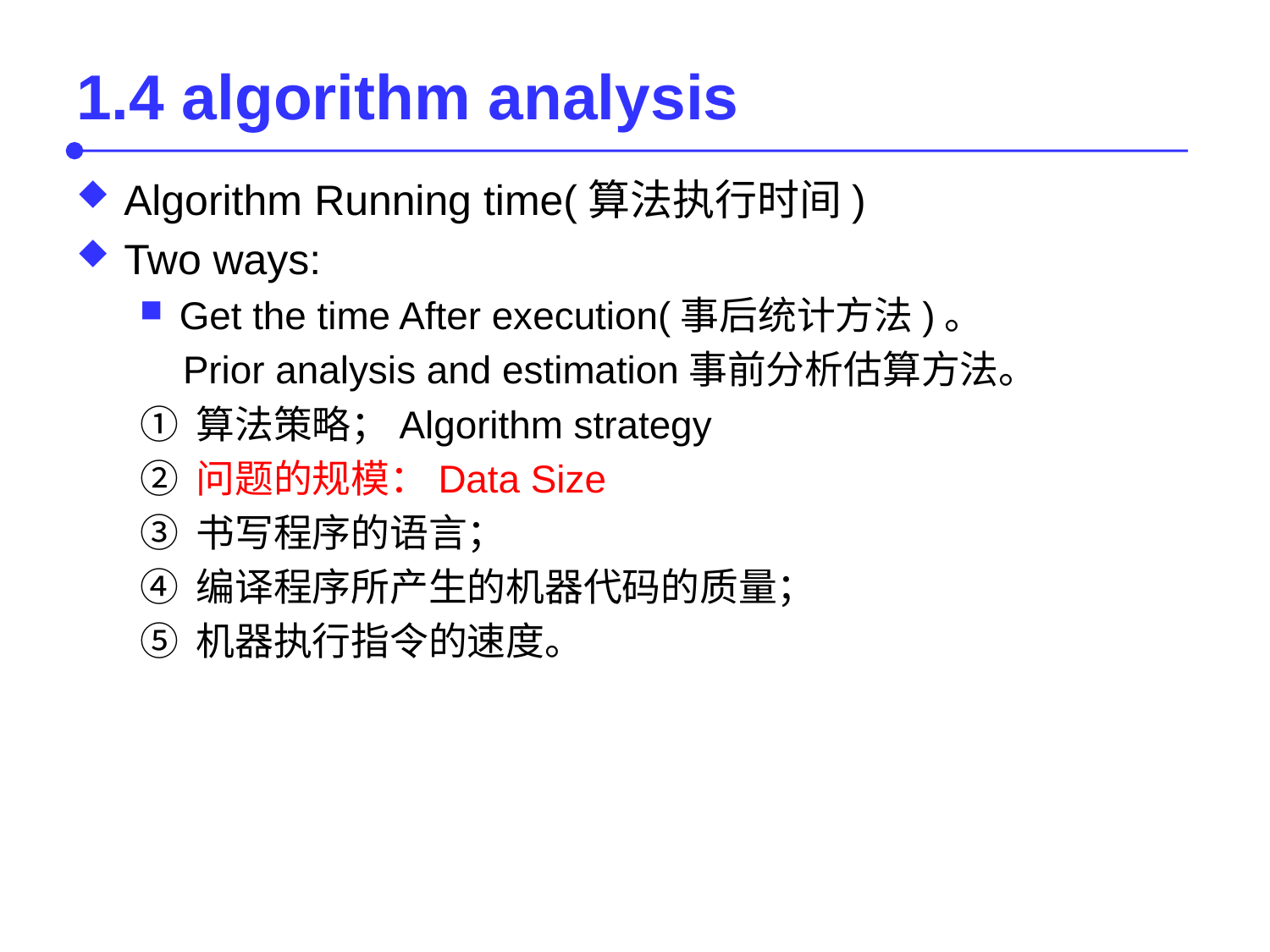

# 1.4 algorithm analysis
Algorithm Running time(算法执行时间)
Two ways:
Get the time After execution(事后统计方法)。
    Prior analysis and estimation事前分析估算方法。
① 算法策略；Algorithm strategy
② 问题的规模：Data Size
③ 书写程序的语言；
④ 编译程序所产生的机器代码的质量；
⑤ 机器执行指令的速度。